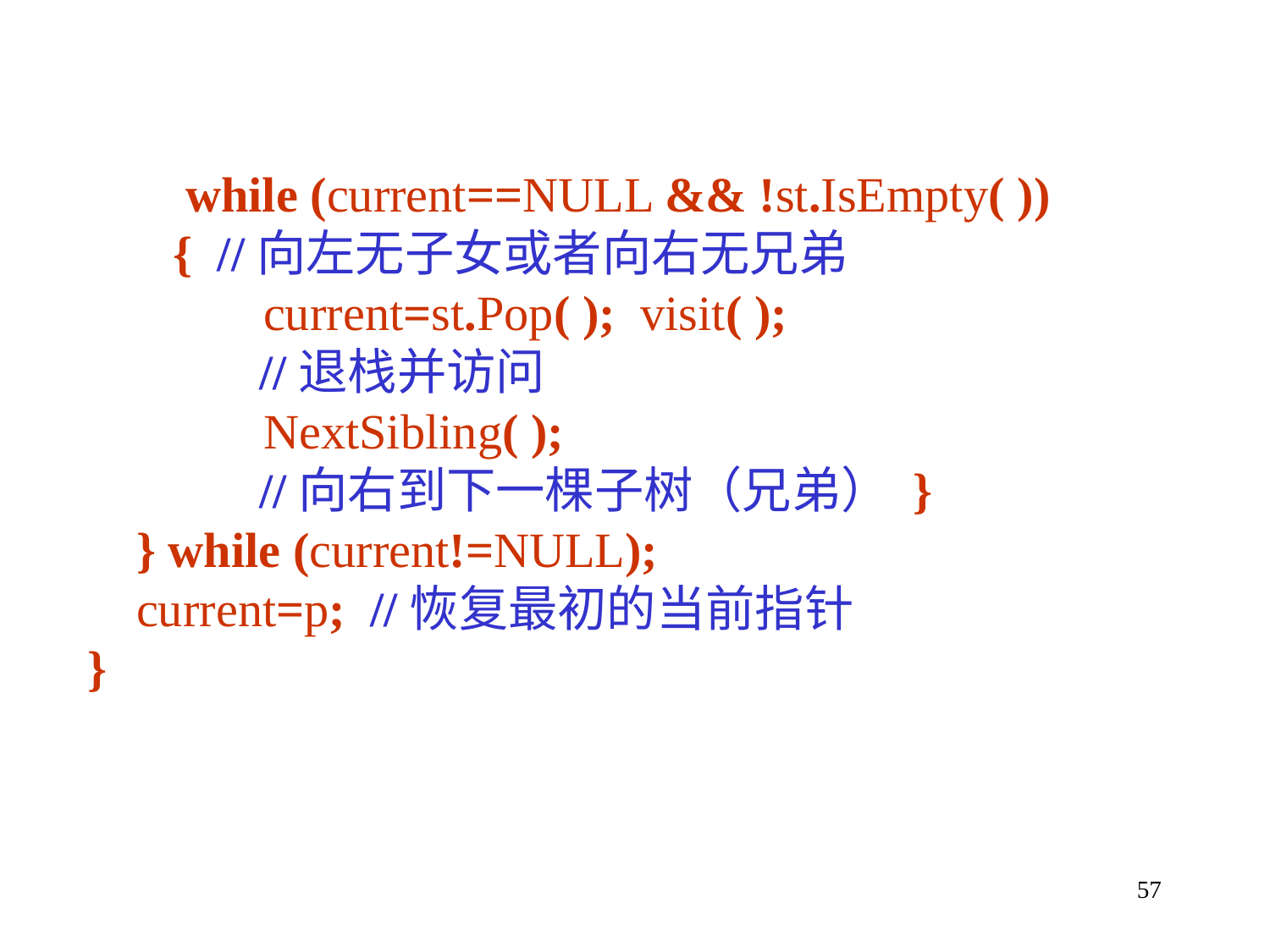

while (current==NULL && !st.IsEmpty( ))
       {  //向左无子女或者向右无兄弟
 	    current=st.Pop( );  visit( );
              //退栈并访问
	    NextSibling( );
              //向右到下一棵子树（兄弟） }
    } while (current!=NULL);
    current=p;  //恢复最初的当前指针
}
57